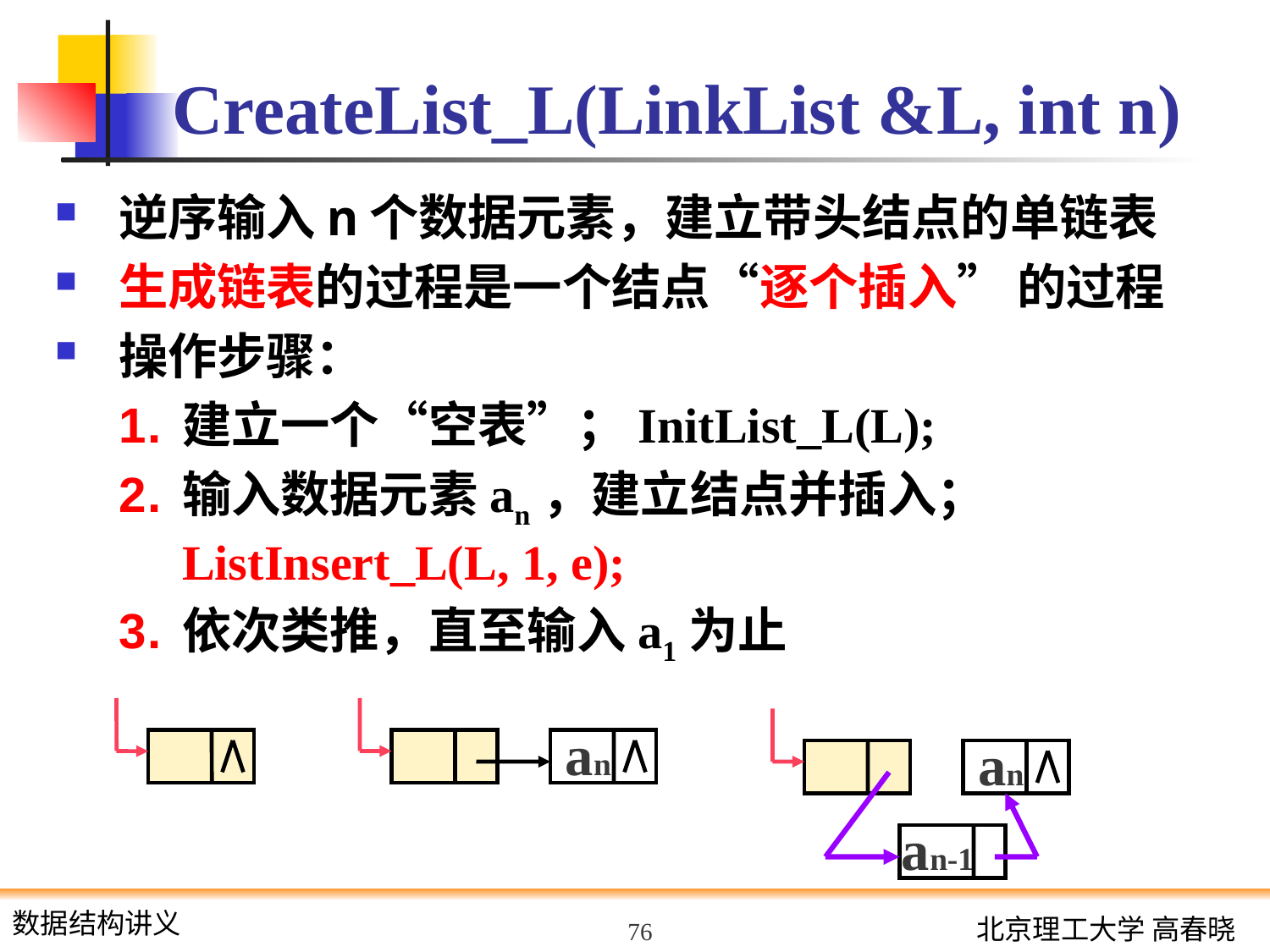

# CreateList_L(LinkList &L, int n)
逆序输入n个数据元素，建立带头结点的单链表
生成链表的过程是一个结点“逐个插入” 的过程
操作步骤：
建立一个“空表”；InitList_L(L);
输入数据元素an，建立结点并插入； ListInsert_L(L, 1, e);
依次类推，直至输入a1为止

an

an

an-1

76